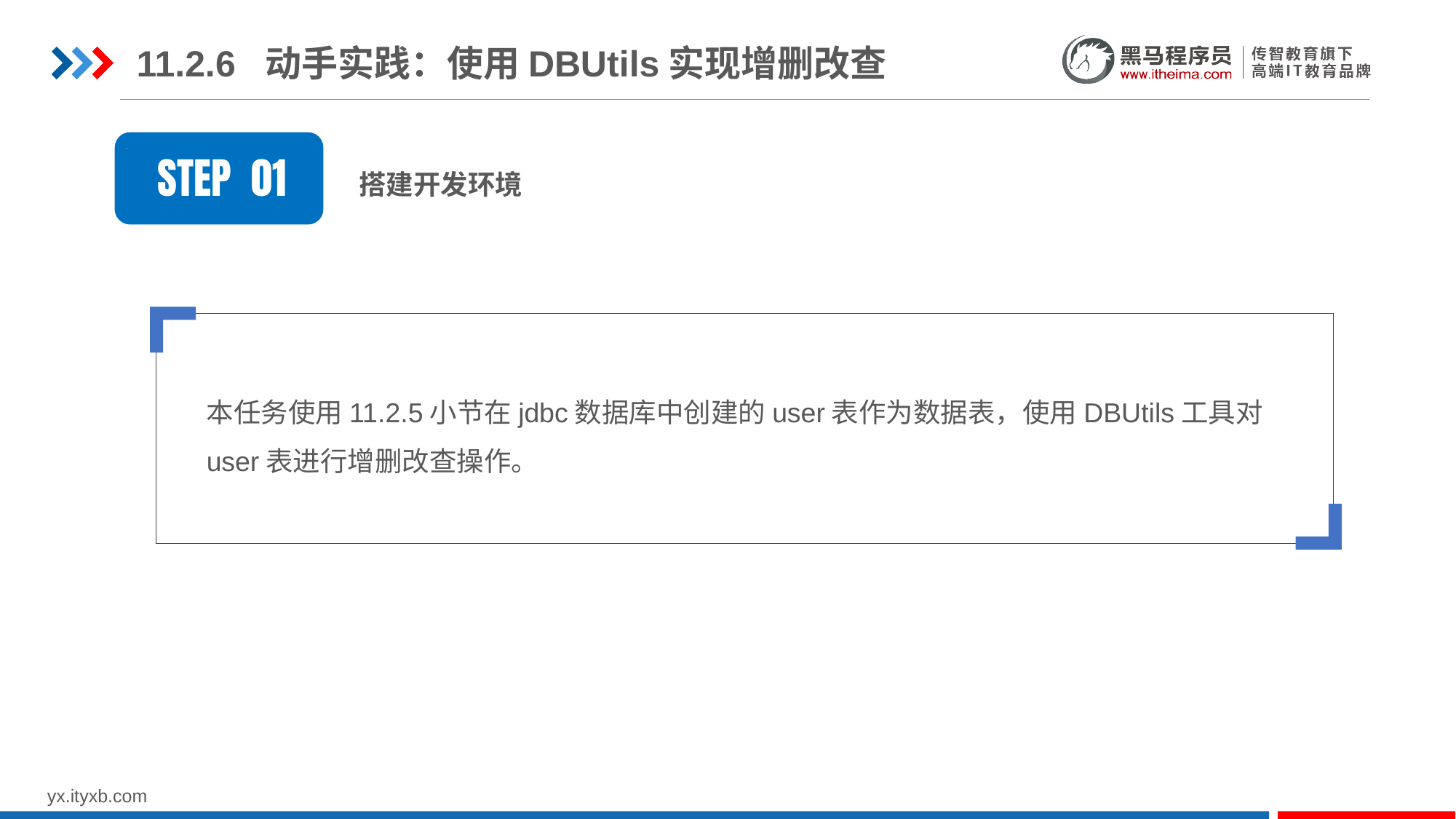

11.2.6  动手实践：使用DBUtils实现增删改查

搭建开发环境
STEP  01

本任务使用11.2.5小节在jdbc数据库中创建的user表作为数据表，使用DBUtils工具对user表进行增删改查操作。